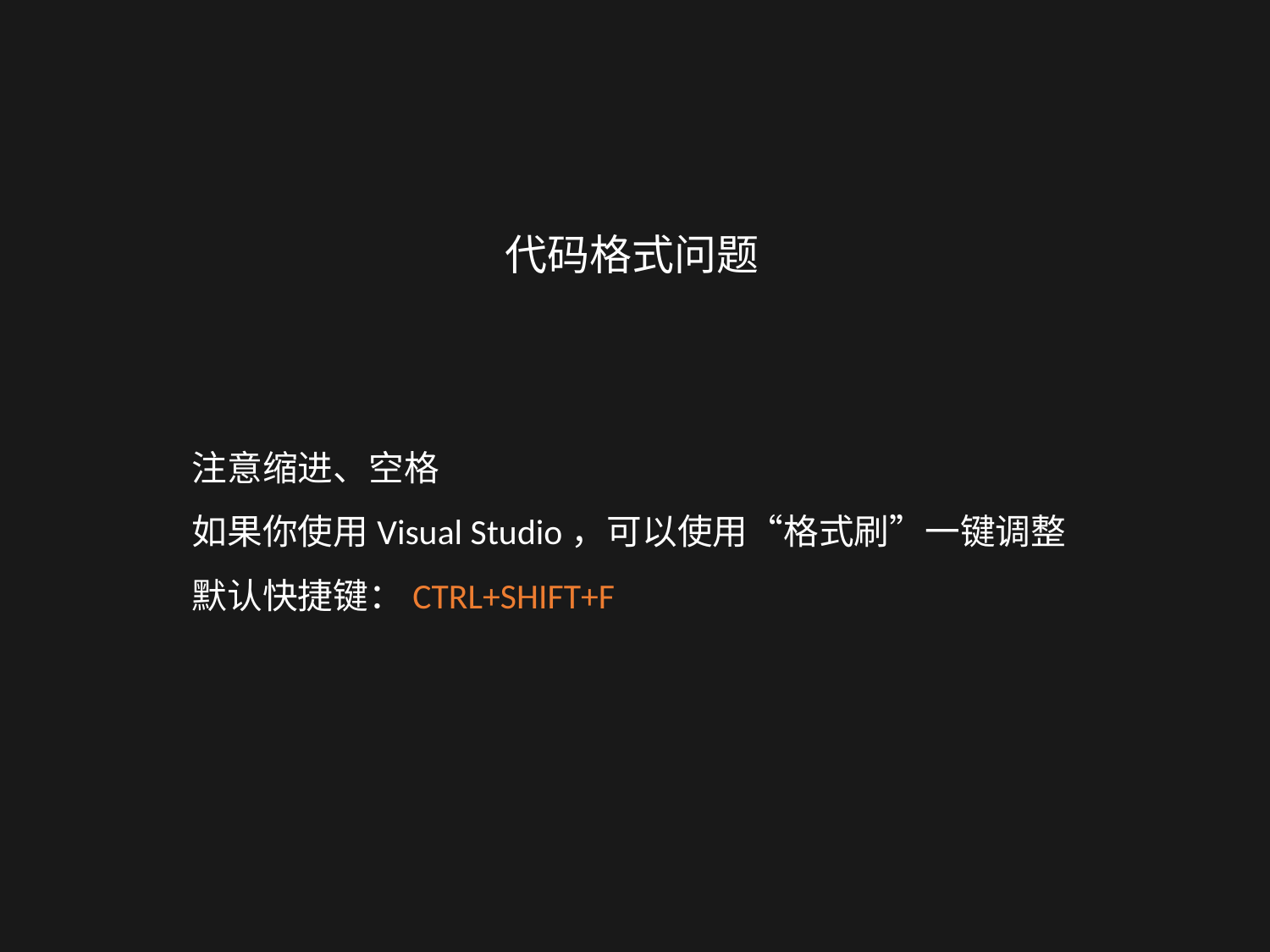

代码格式问题
注意缩进、空格
如果你使用Visual Studio，可以使用“格式刷”一键调整
默认快捷键：CTRL+SHIFT+F